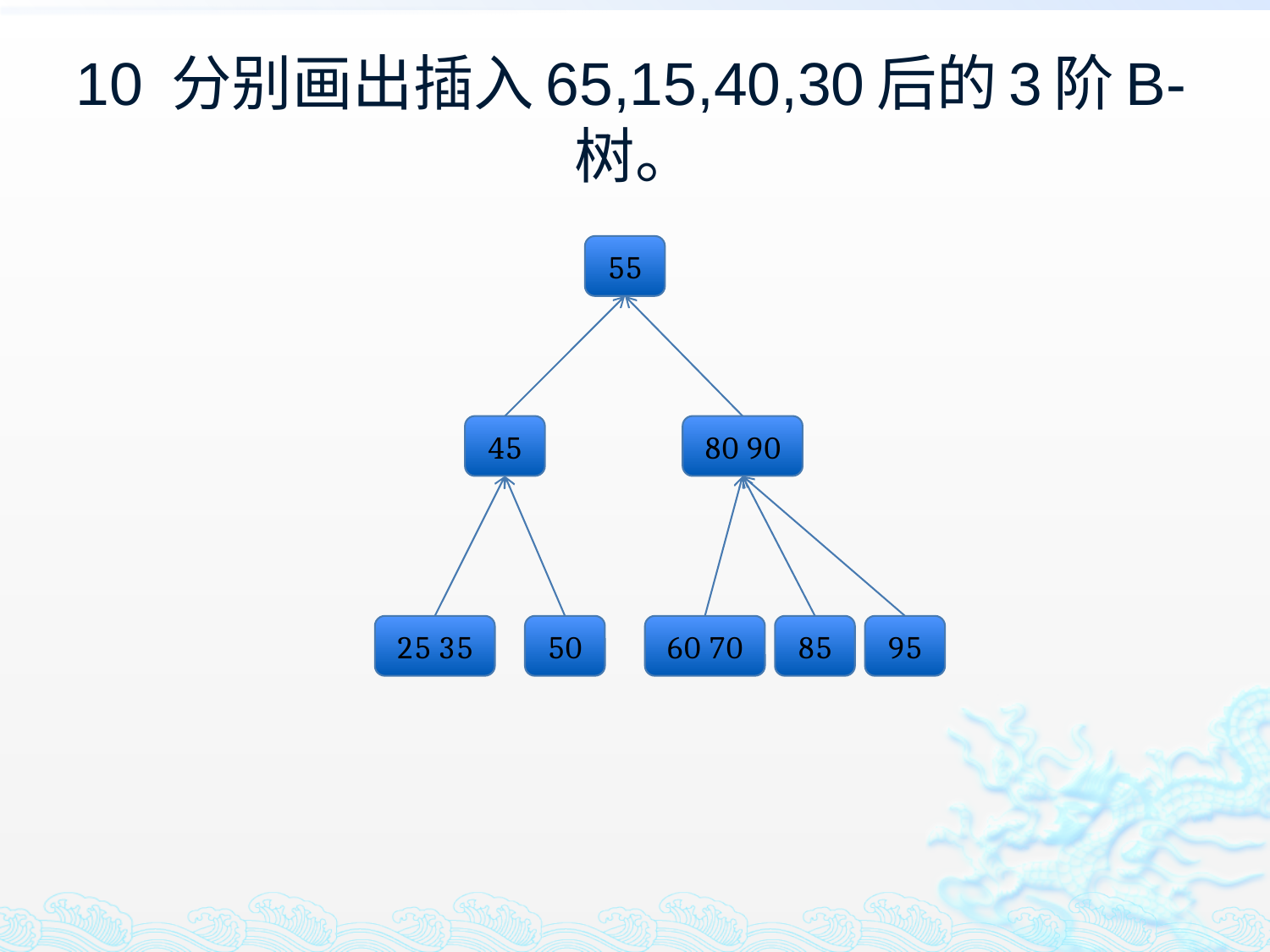

# 10 分别画出插入65,15,40,30后的3阶B-树。
55
45
80 90
25 35
50
60 70
85
95